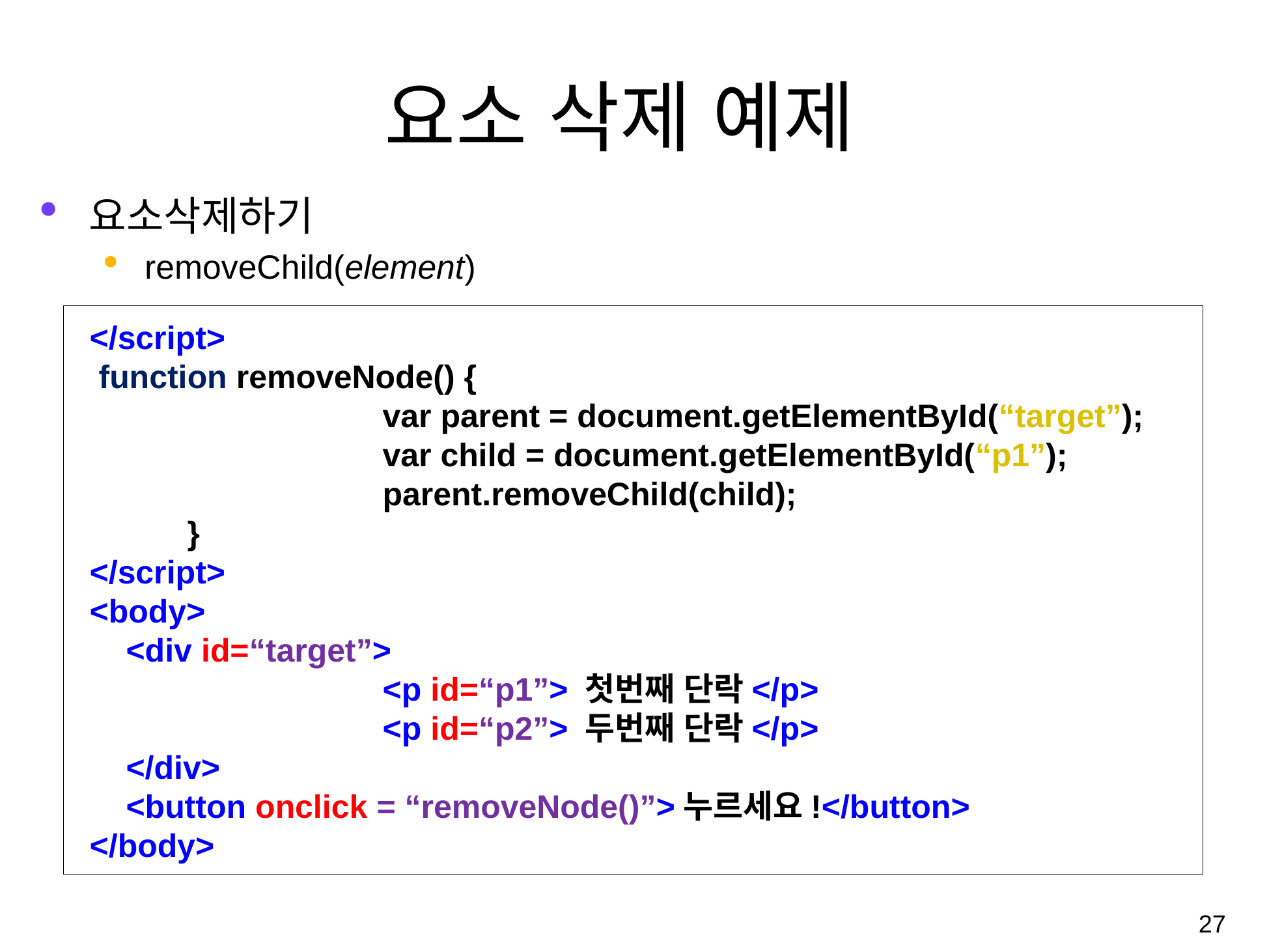

# 요소 삭제 예제
요소삭제하기
removeChild(element)
</script>
 function removeNode() {
			var parent = document.getElementById(“target”);
			var child = document.getElementById(“p1”);
		 	parent.removeChild(child);
	}
</script>
<body>
    <div id=“target”>
			<p id=“p1”> 첫번째 단락</p>
			<p id=“p2”> 두번째 단락</p>
    </div>
    <button onclick = “removeNode()”>누르세요!</button>
</body>
27